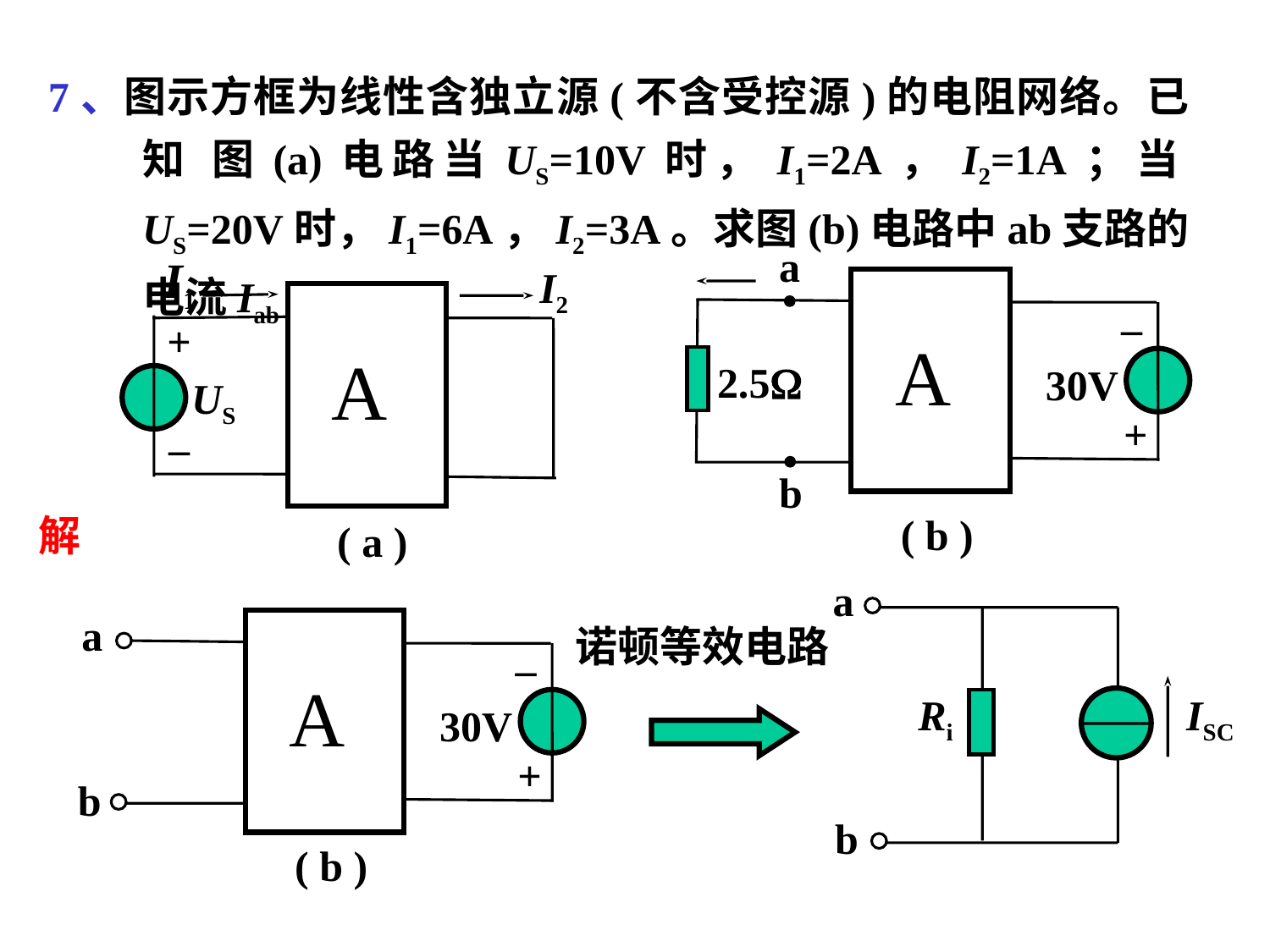

7、图示方框为线性含独立源(不含受控源)的电阻网络。已知 图(a)电路当US=10V时，I1=2A，I2=1A；当US=20V时，I1=6A，I2=3A。求图(b)电路中ab支路的电流Iab。
a

–

A

2.5Ω
30V
+

b

I1
I2

+

A

US

–

( b )
( a )
解
a

–

A

30V
+
b

( b )
a

Ri
ISC

b

诺顿等效电路